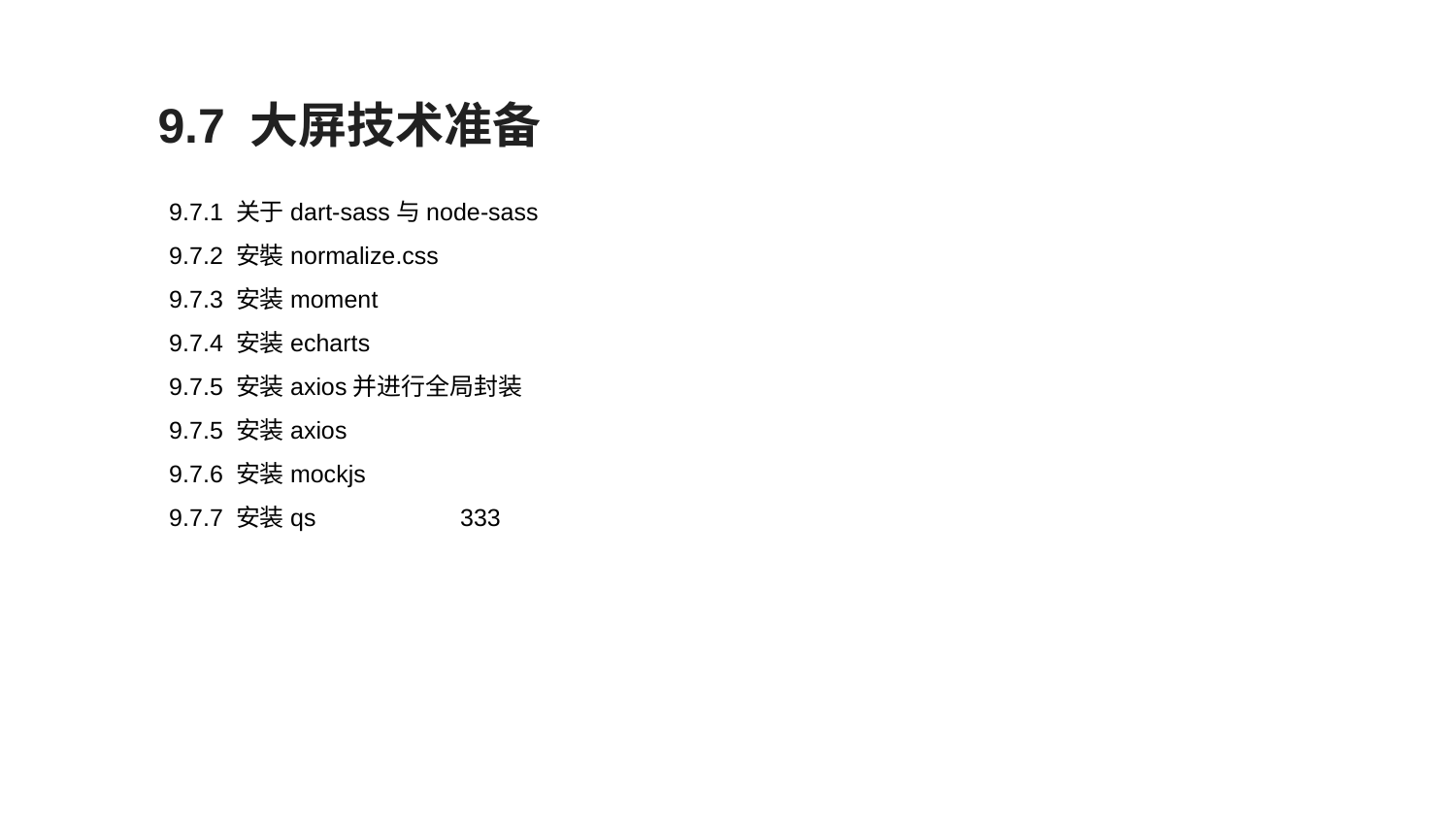

9.7 大屏技术准备
9.7.1 关于dart-sass与node-sass
9.7.2 安裝normalize.css
9.7.3 安装moment
9.7.4 安装echarts
9.7.5 安装axios并进行全局封装
9.7.5 安装axios
9.7.6 安装mockjs
9.7.7 安装qs	333